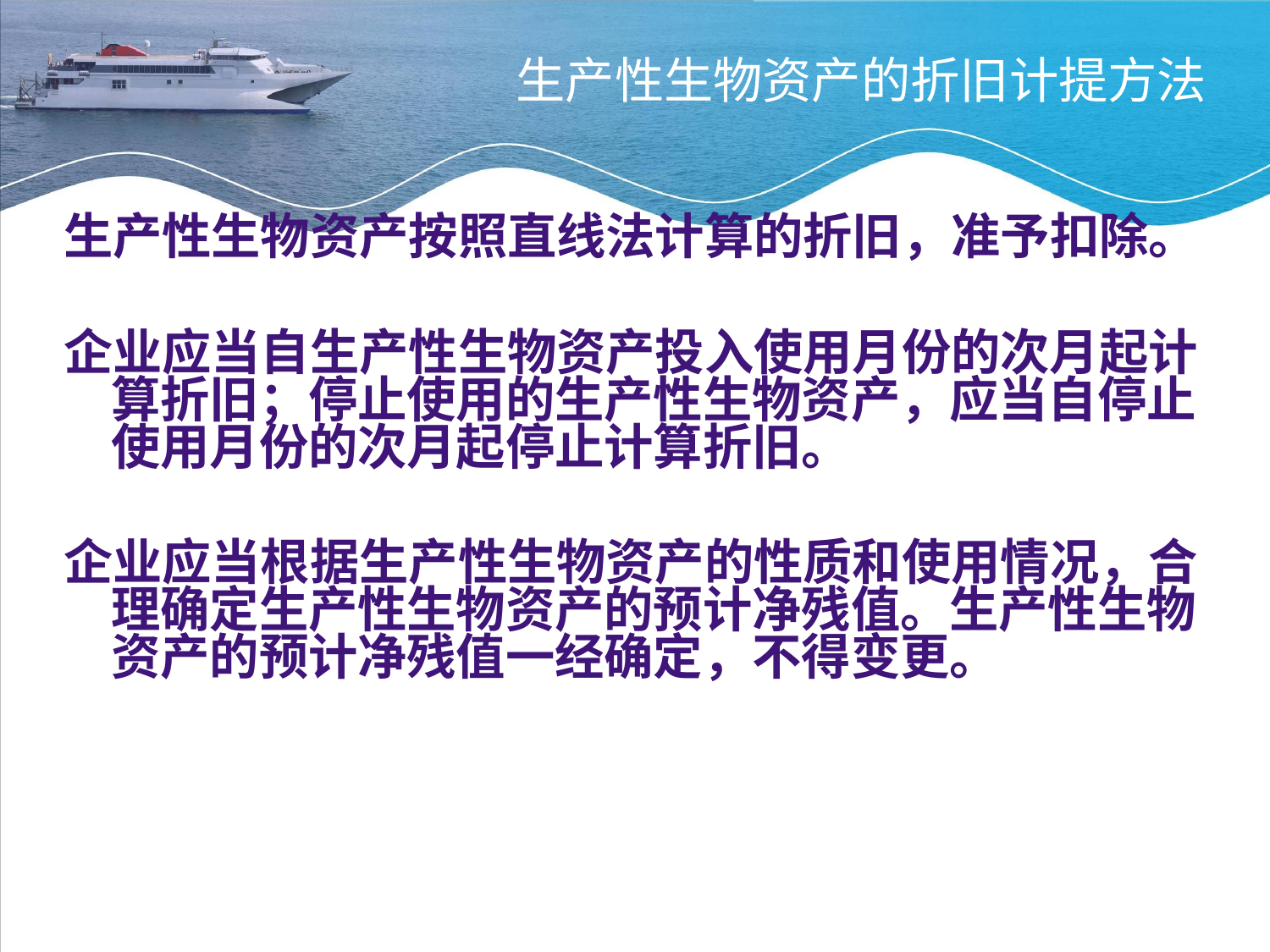

# 生产性生物资产的折旧计提方法
生产性生物资产按照直线法计算的折旧，准予扣除。
企业应当自生产性生物资产投入使用月份的次月起计算折旧；停止使用的生产性生物资产，应当自停止使用月份的次月起停止计算折旧。

企业应当根据生产性生物资产的性质和使用情况，合理确定生产性生物资产的预计净残值。生产性生物资产的预计净残值一经确定，不得变更。